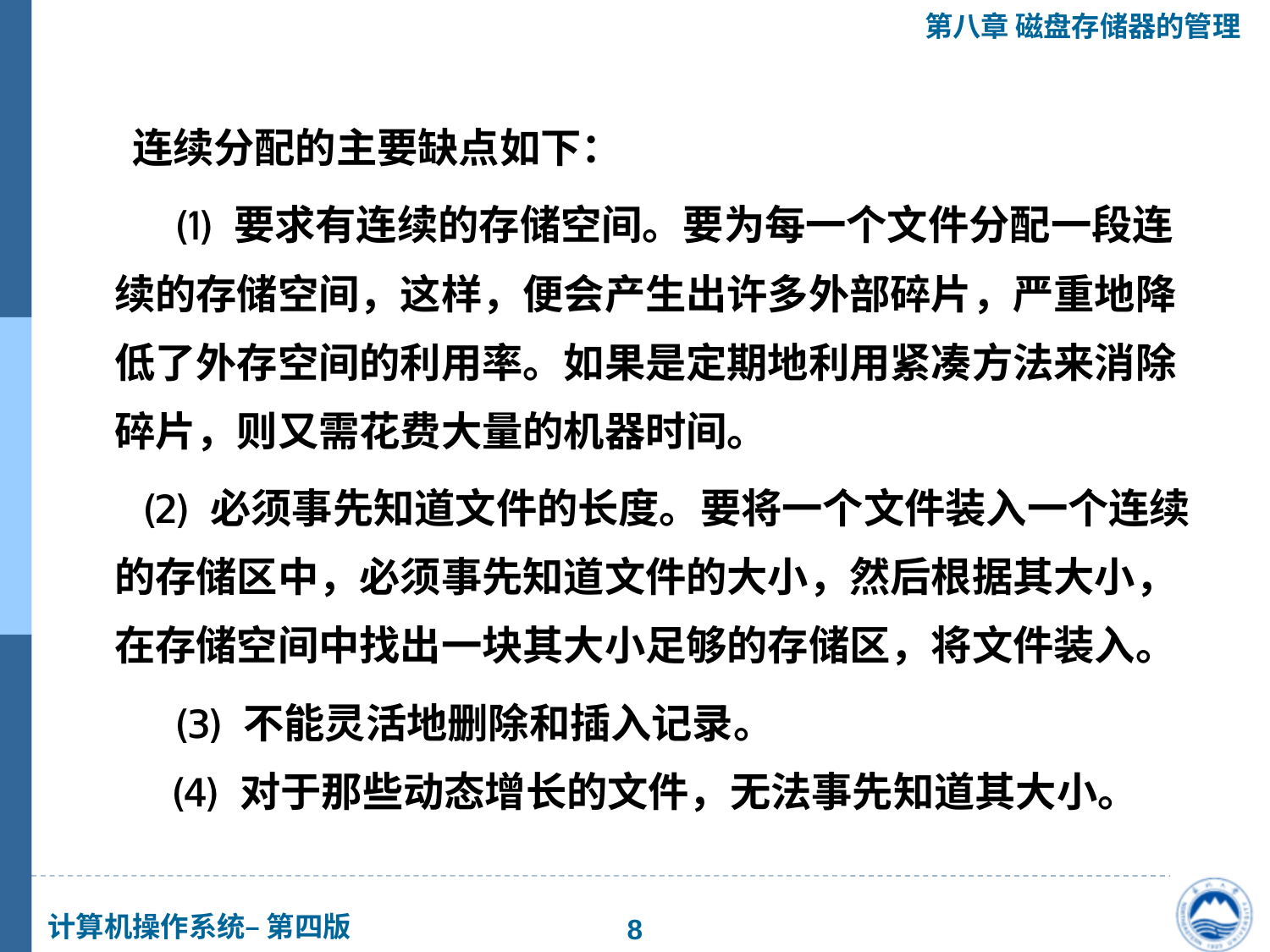

连续分配的主要缺点如下：
　　 (1) 要求有连续的存储空间。要为每一个文件分配一段连续的存储空间，这样，便会产生出许多外部碎片，严重地降低了外存空间的利用率。如果是定期地利用紧凑方法来消除碎片，则又需花费大量的机器时间。
     (2) 必须事先知道文件的长度。要将一个文件装入一个连续的存储区中，必须事先知道文件的大小，然后根据其大小，在存储空间中找出一块其大小足够的存储区，将文件装入。
　　 (3) 不能灵活地删除和插入记录。
　 (4) 对于那些动态增长的文件，无法事先知道其大小。